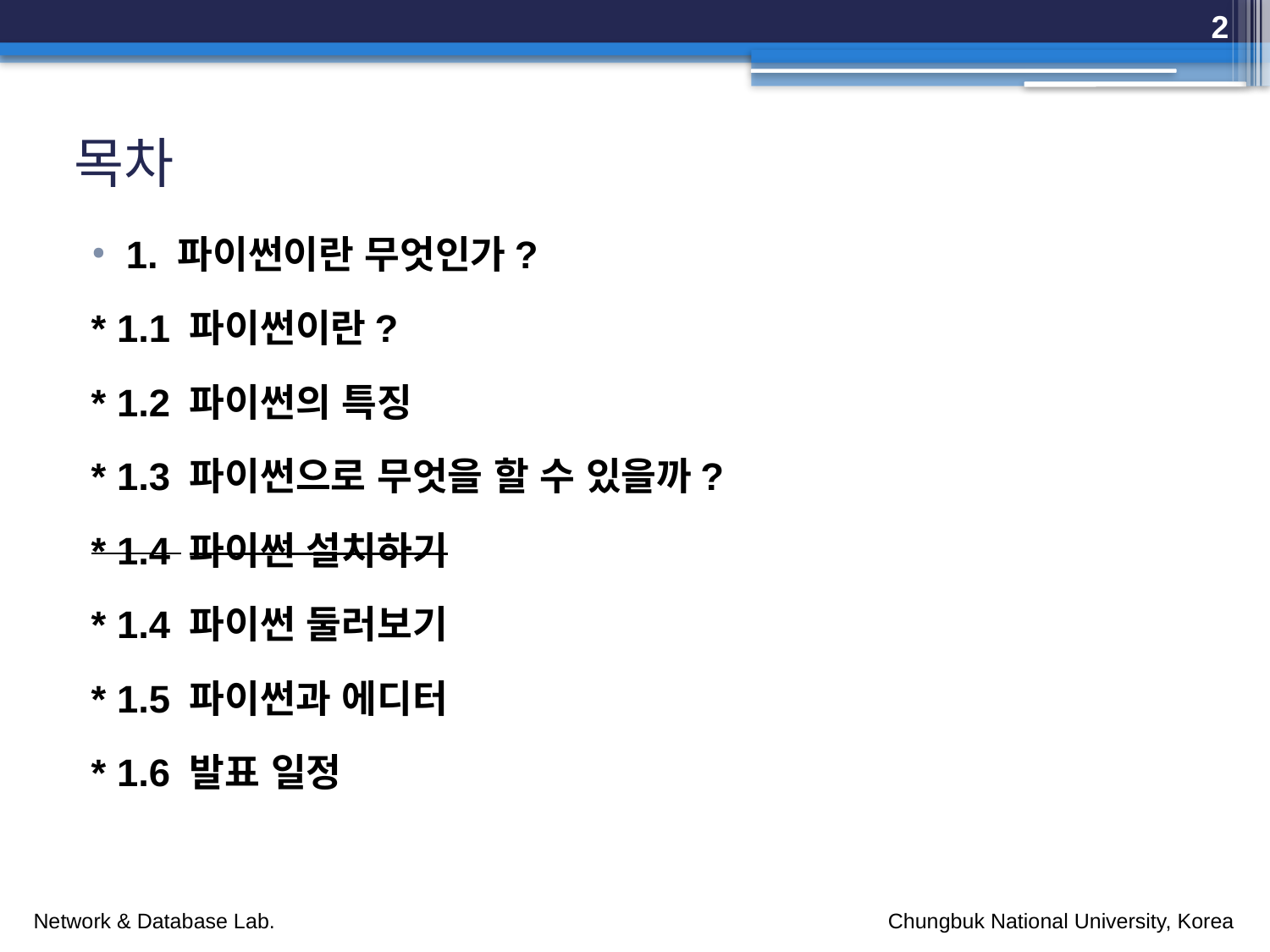

2
# 목차
1. 파이썬이란 무엇인가?
	* 1.1 파이썬이란?
	* 1.2 파이썬의 특징
	* 1.3 파이썬으로 무엇을 할 수 있을까?
	* 1.4 파이썬 설치하기
	* 1.4 파이썬 둘러보기
	* 1.5 파이썬과 에디터
	* 1.6 발표 일정